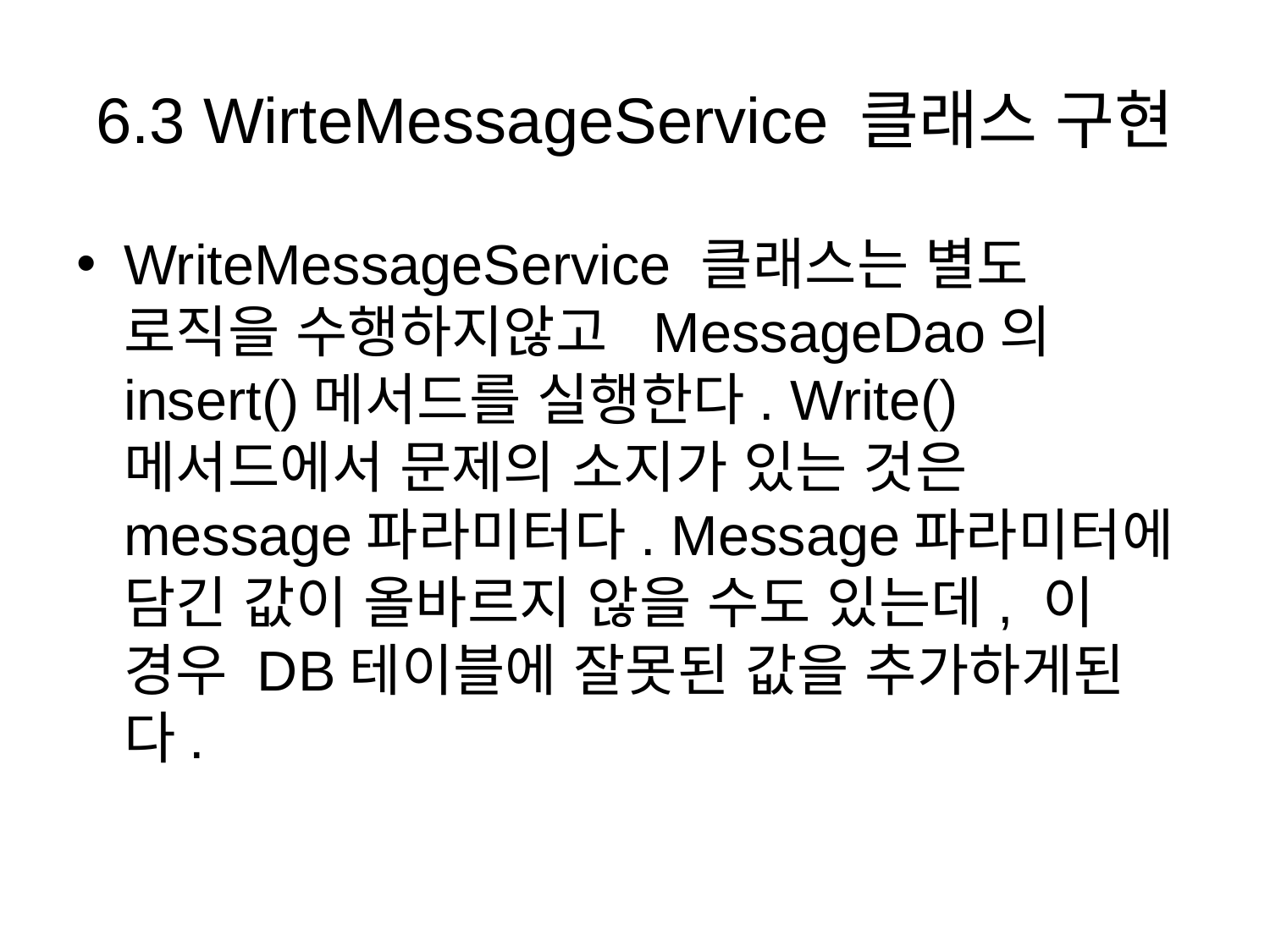

# 6.3 WirteMessageService 클래스 구현
WriteMessageService 클래스는 별도 로직을 수행하지않고  MessageDao의 insert()메서드를 실행한다. Write()메서드에서 문제의 소지가 있는 것은 message파라미터다. Message파라미터에 담긴 값이 올바르지 않을 수도 있는데, 이 경우 DB테이블에 잘못된 값을 추가하게된다.